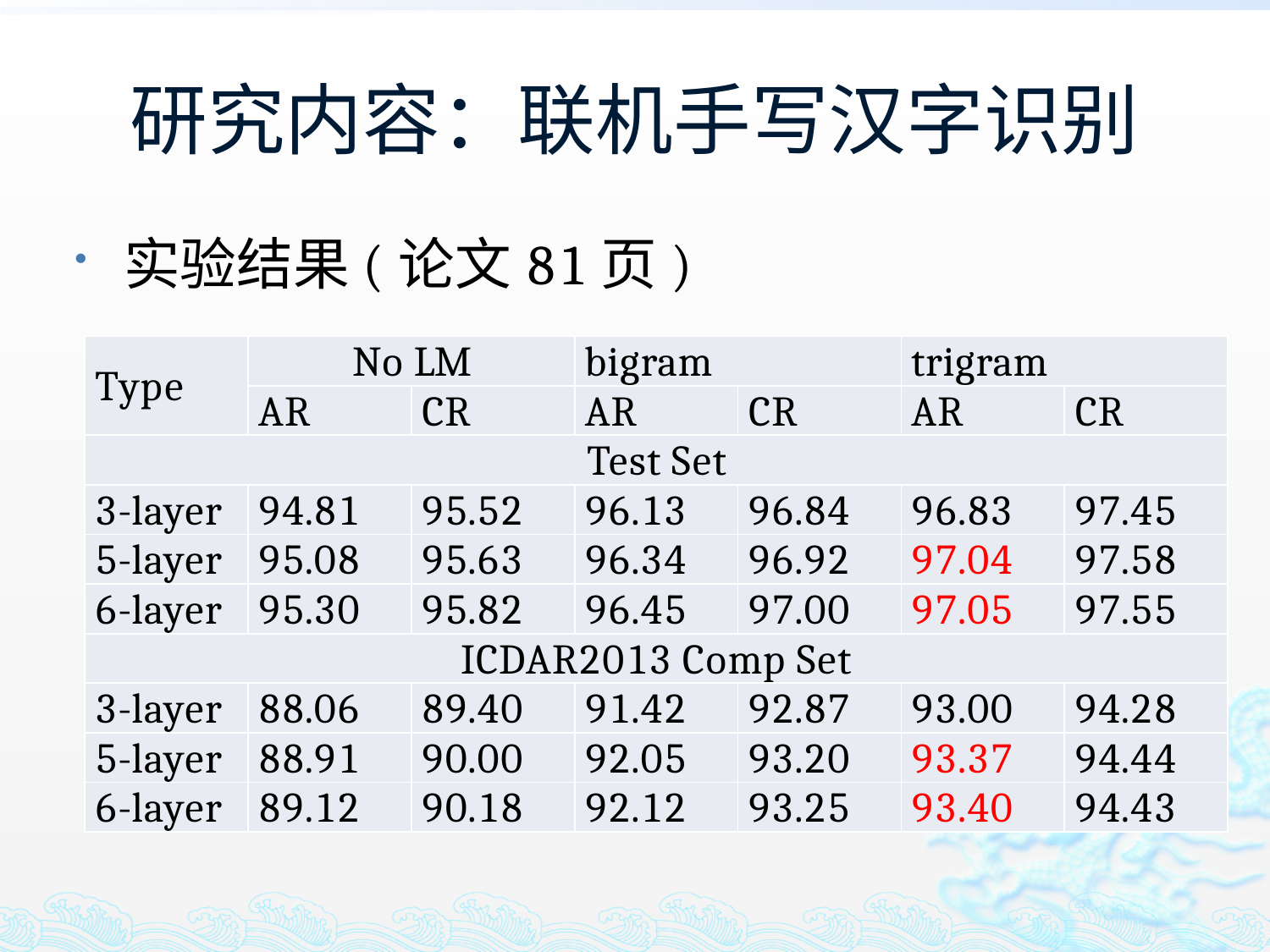

# 研究内容：联机手写汉字识别
实验结果(论文81页)
| Type | No LM |  | bigram |  | trigram |  |
| --- | --- | --- | --- | --- | --- | --- |
|  | AR | CR | AR | CR | AR | CR |
| Test Set |  |  |  |  |  |  |
| 3-layer | 94.81 | 95.52 | 96.13 | 96.84 | 96.83 | 97.45 |
| 5-layer | 95.08 | 95.63 | 96.34 | 96.92 | 97.04 | 97.58 |
| 6-layer | 95.30 | 95.82 | 96.45 | 97.00 | 97.05 | 97.55 |
| ICDAR2013 Comp Set |  |  |  |  |  |  |
| 3-layer | 88.06 | 89.40 | 91.42 | 92.87 | 93.00 | 94.28 |
| 5-layer | 88.91 | 90.00 | 92.05 | 93.20 | 93.37 | 94.44 |
| 6-layer | 89.12 | 90.18 | 92.12 | 93.25 | 93.40 | 94.43 |